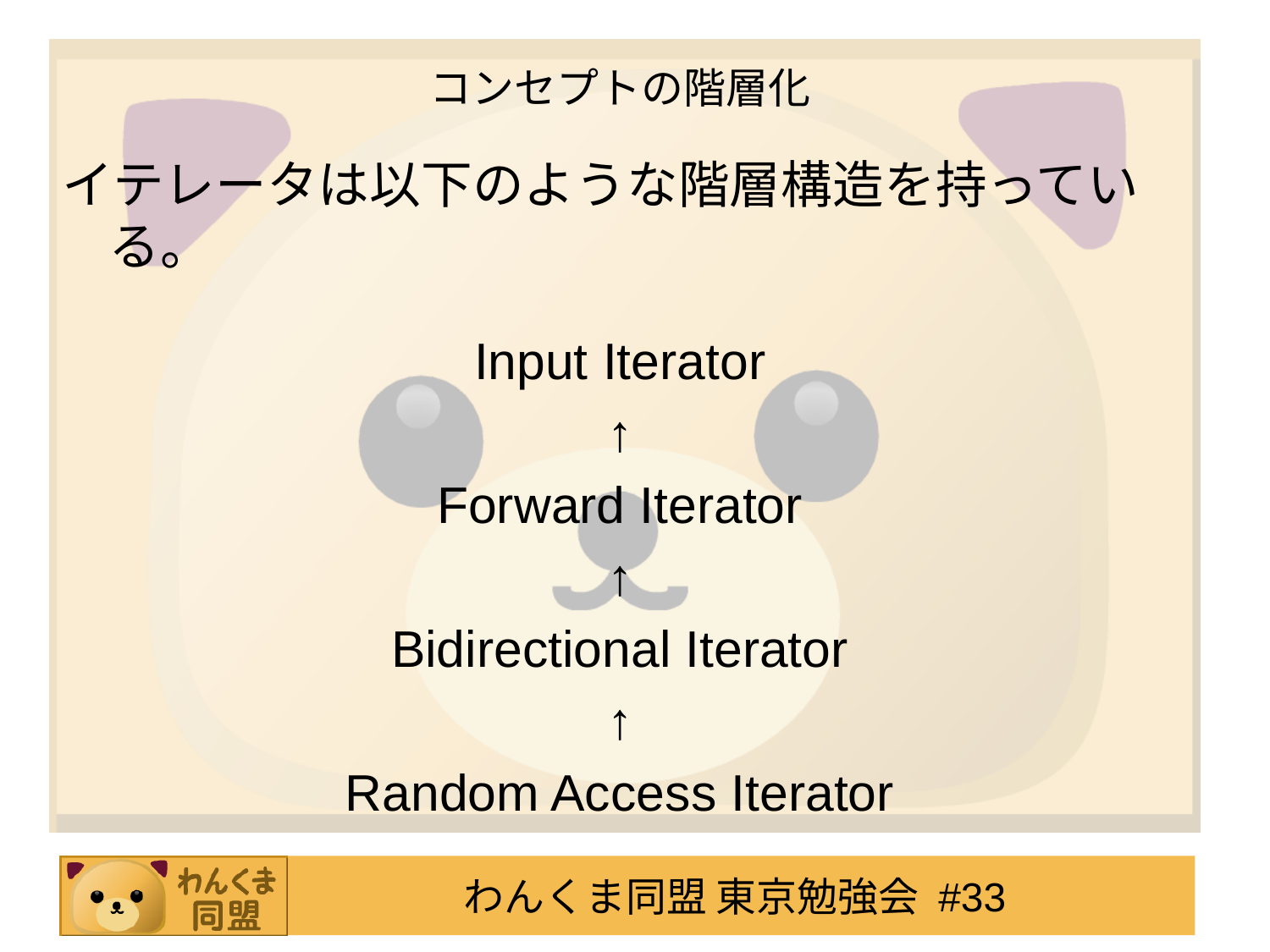

# コンセプトの階層化
イテレータは以下のような階層構造を持っている。

Input Iterator
↑
Forward Iterator
↑
Bidirectional Iterator
↑
Random Access Iterator